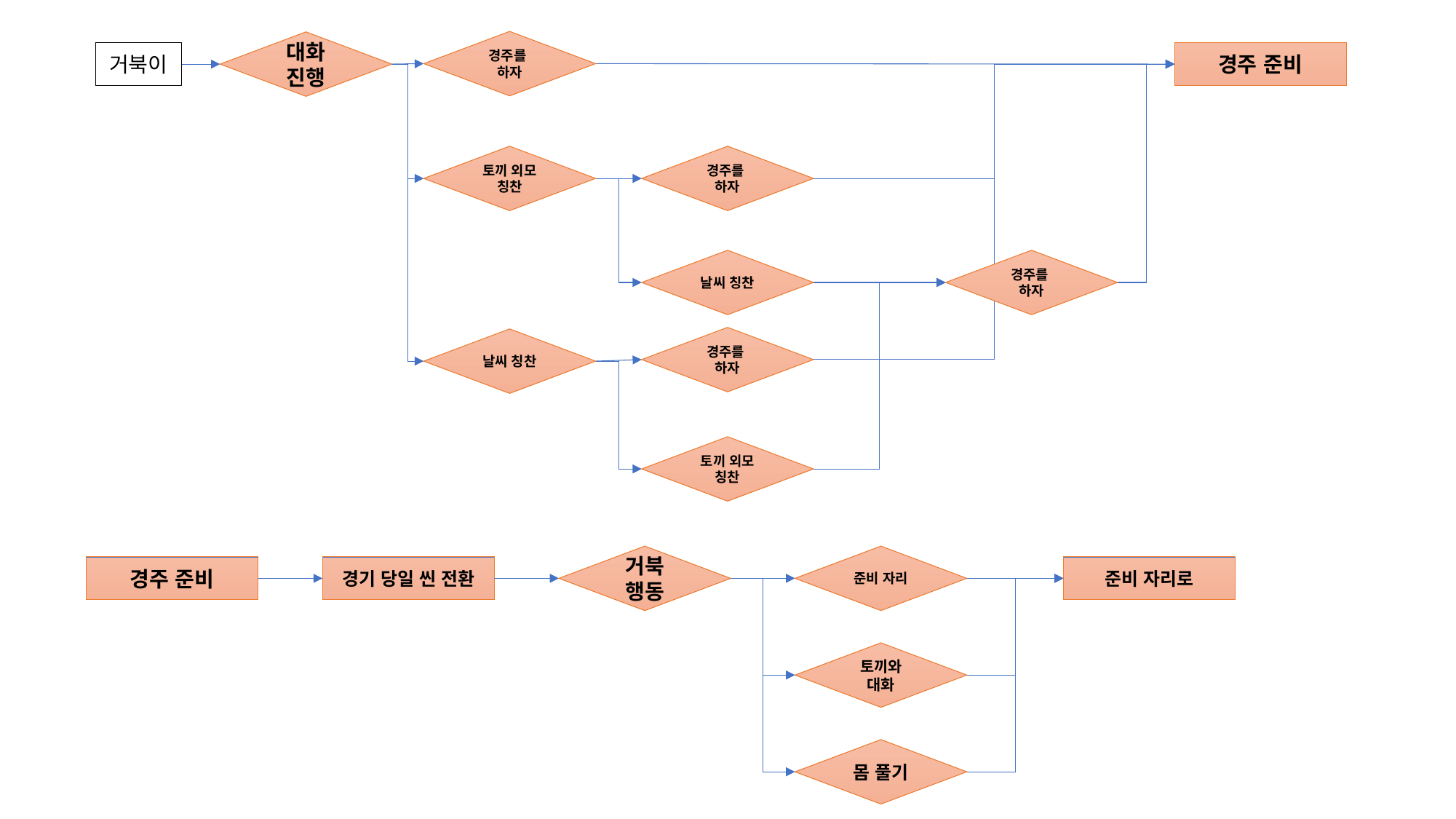

경주를
하자
대화 진행
거북이
경주 준비
토끼 외모 칭찬
경주를
하자
날씨 칭찬
경주를
하자
경주를
하자
날씨 칭찬
토끼 외모 칭찬
거북
행동
준비 자리
경주 준비
경기 당일 씬 전환
준비 자리로
토끼와 대화
몸 풀기